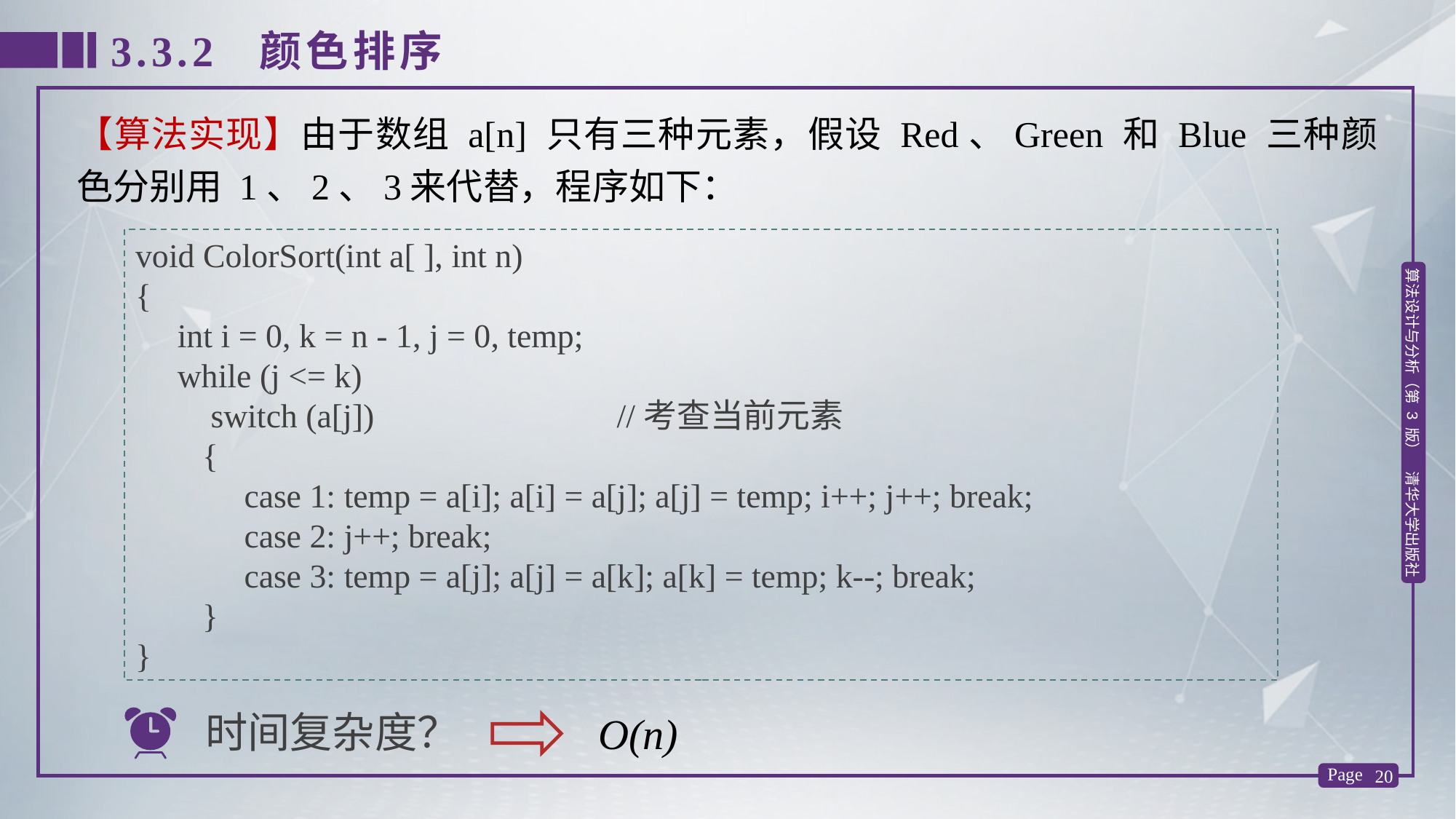

3.3.2  颜色排序
【算法实现】由于数组 a[n] 只有三种元素，假设 Red、Green 和 Blue 三种颜色分别用 1、2、3来代替，程序如下：
void ColorSort(int a[ ], int n)
{
     int i = 0, k = n - 1, j = 0, temp;
     while (j <= k)
         switch (a[j])                             //考查当前元素
        {
             case 1: temp = a[i]; a[i] = a[j]; a[j] = temp; i++; j++; break;
             case 2: j++; break;
             case 3: temp = a[j]; a[j] = a[k]; a[k] = temp; k--; break;
        }
}
时间复杂度？

O(n)